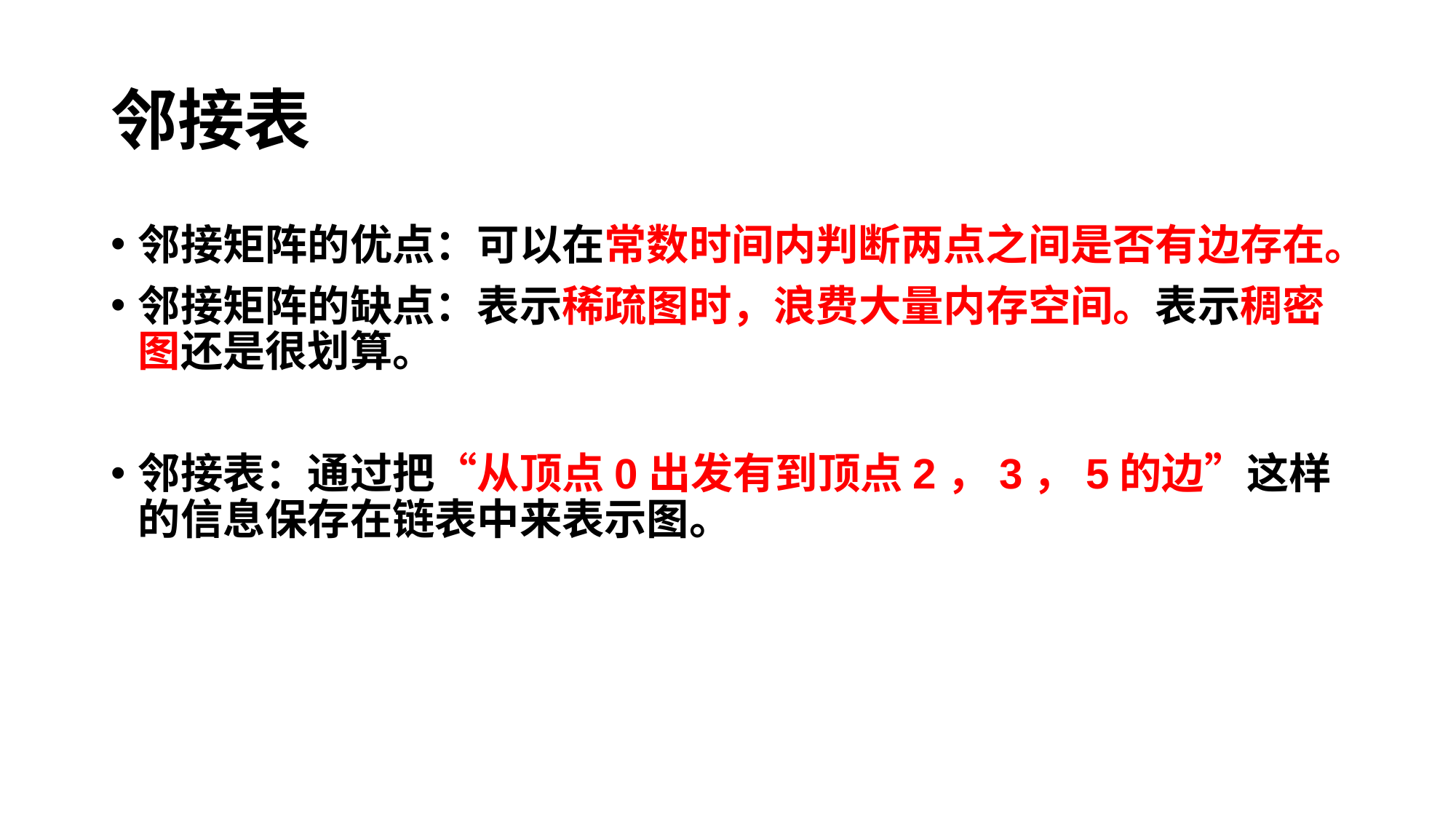

# 邻接表
邻接矩阵的优点：可以在常数时间内判断两点之间是否有边存在。
邻接矩阵的缺点：表示稀疏图时，浪费大量内存空间。表示稠密图还是很划算。

邻接表：通过把“从顶点0出发有到顶点2，3，5的边”这样的信息保存在链表中来表示图。